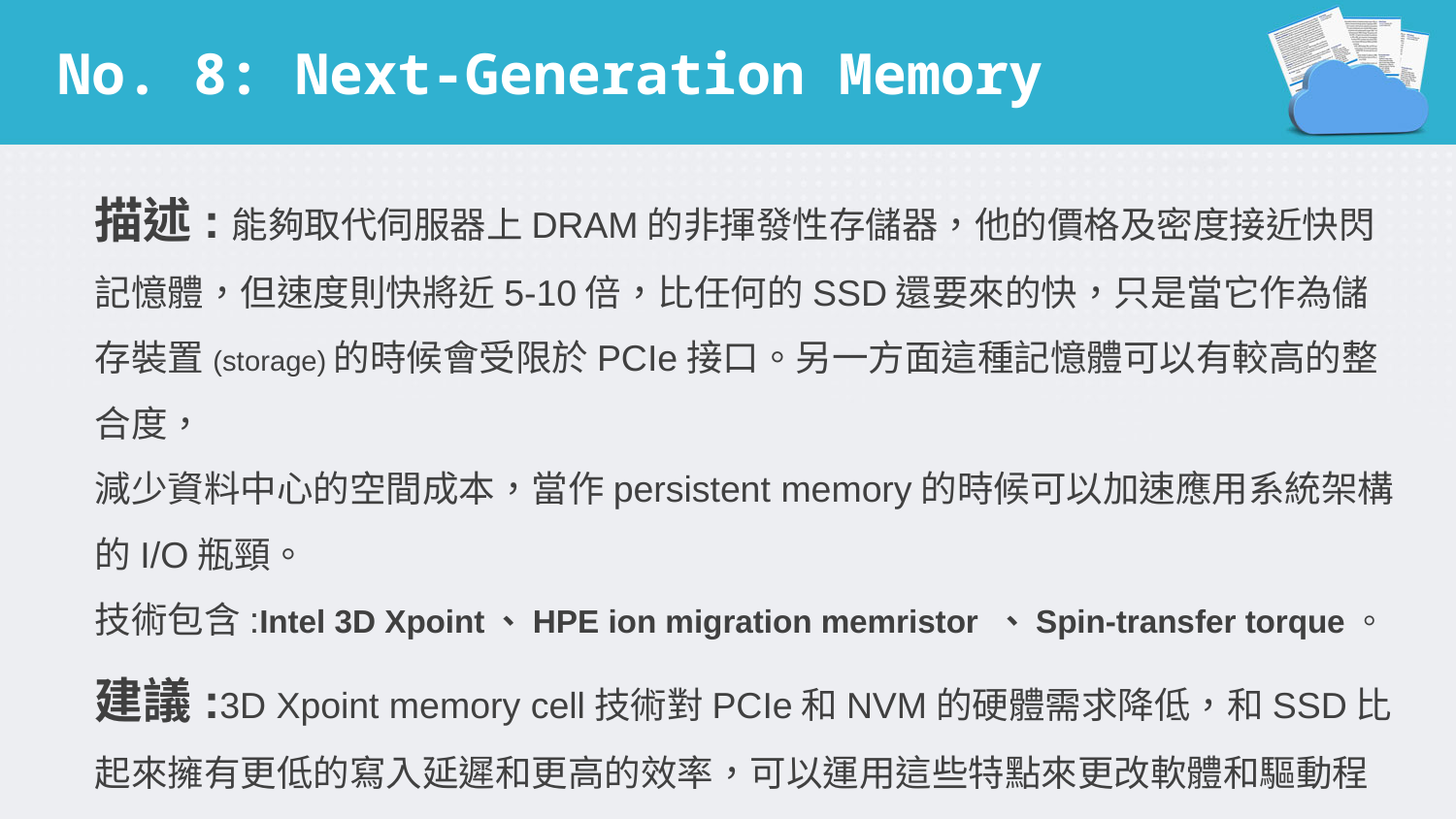

# No. 8: Next-Generation Memory
描述:能夠取代伺服器上DRAM的非揮發性存儲器，他的價格及密度接近快閃記憶體，但速度則快將近5-10倍，比任何的SSD還要來的快，只是當它作為儲存裝置(storage)的時候會受限於PCIe接口。另一方面這種記憶體可以有較高的整合度，
減少資料中心的空間成本，當作persistent memory的時候可以加速應用系統架構的I/O瓶頸。
技術包含:Intel 3D Xpoint、HPE ion migration memristor 、Spin-transfer torque。
建議:3D Xpoint memory cell技術對PCIe和NVM的硬體需求降低，和SSD比起來擁有更低的寫入延遲和更高的效率，可以運用這些特點來更改軟體和驅動程式的配置。

敏捷性和生產率的提高。他們通過分析IT和業務數據，從而獲得收益

■

關於用戶交互，業務活動和支持IT系統行為的見解。

服務改善和成本降低。他們通過大大節省時間和精力來做到這一點

■

確定正常運行時間和性能問題的原因。行為預測通知

預測可以支持資源優化工作。

風險緩解。他們通過分析監視，配置和服務台數據來做到這一點。他們

■

從操作和安全角度識別異常。

競爭差異/破壞。他們通過對市場的快速響應來做到這一點

和基於機器的班次分析得出的最終用戶需求。